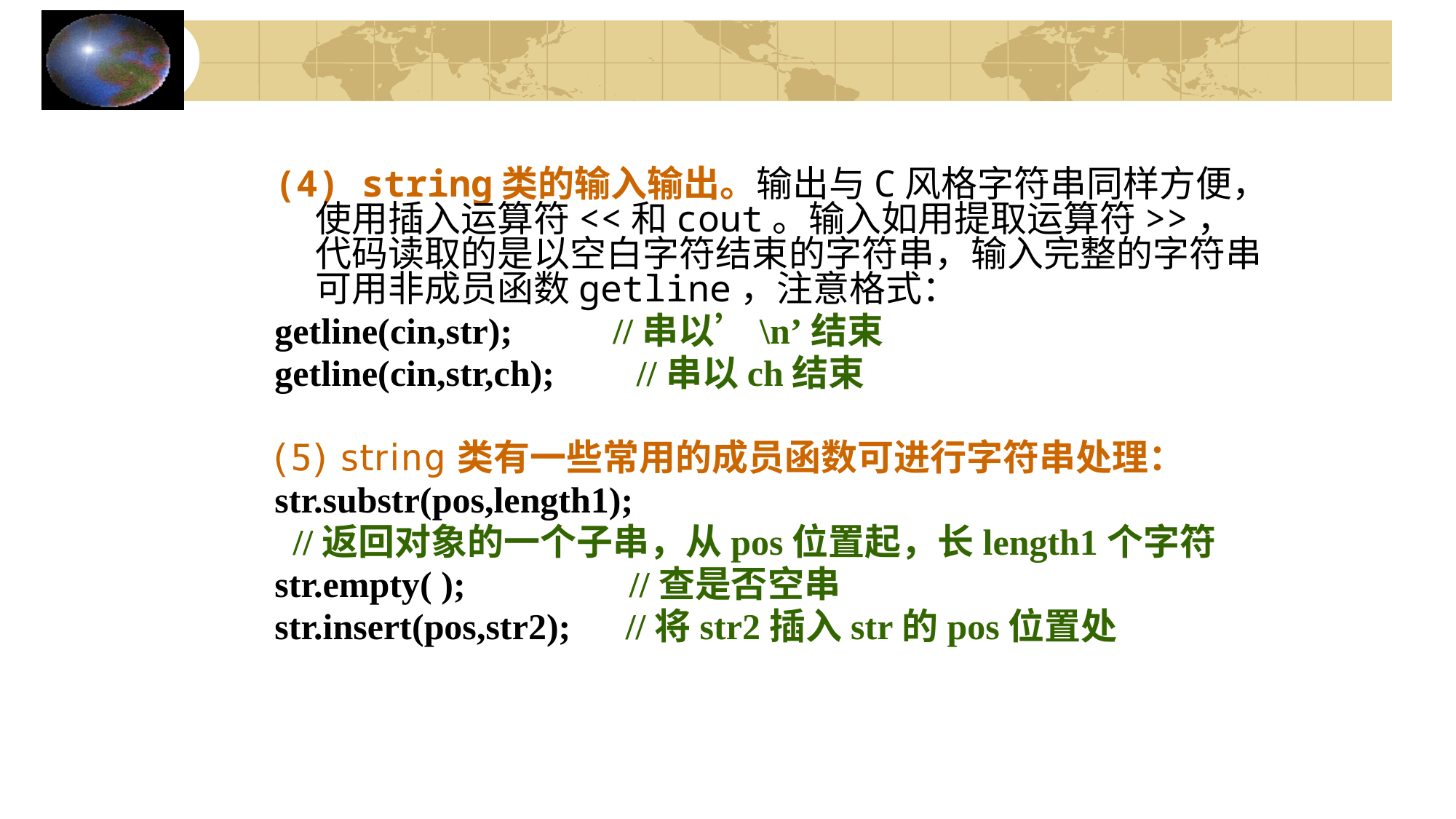

(4) string类的输入输出。输出与C风格字符串同样方便，使用插入运算符<<和cout。输入如用提取运算符>>，代码读取的是以空白字符结束的字符串，输入完整的字符串可用非成员函数getline，注意格式：
getline(cin,str);           //串以’\n’结束
getline(cin,str,ch);         //串以ch结束

(5) string类有一些常用的成员函数可进行字符串处理：
str.substr(pos,length1);
  //返回对象的一个子串，从pos位置起，长length1个字符
str.empty( );                  //查是否空串
str.insert(pos,str2);      //将str2插入str的pos位置处